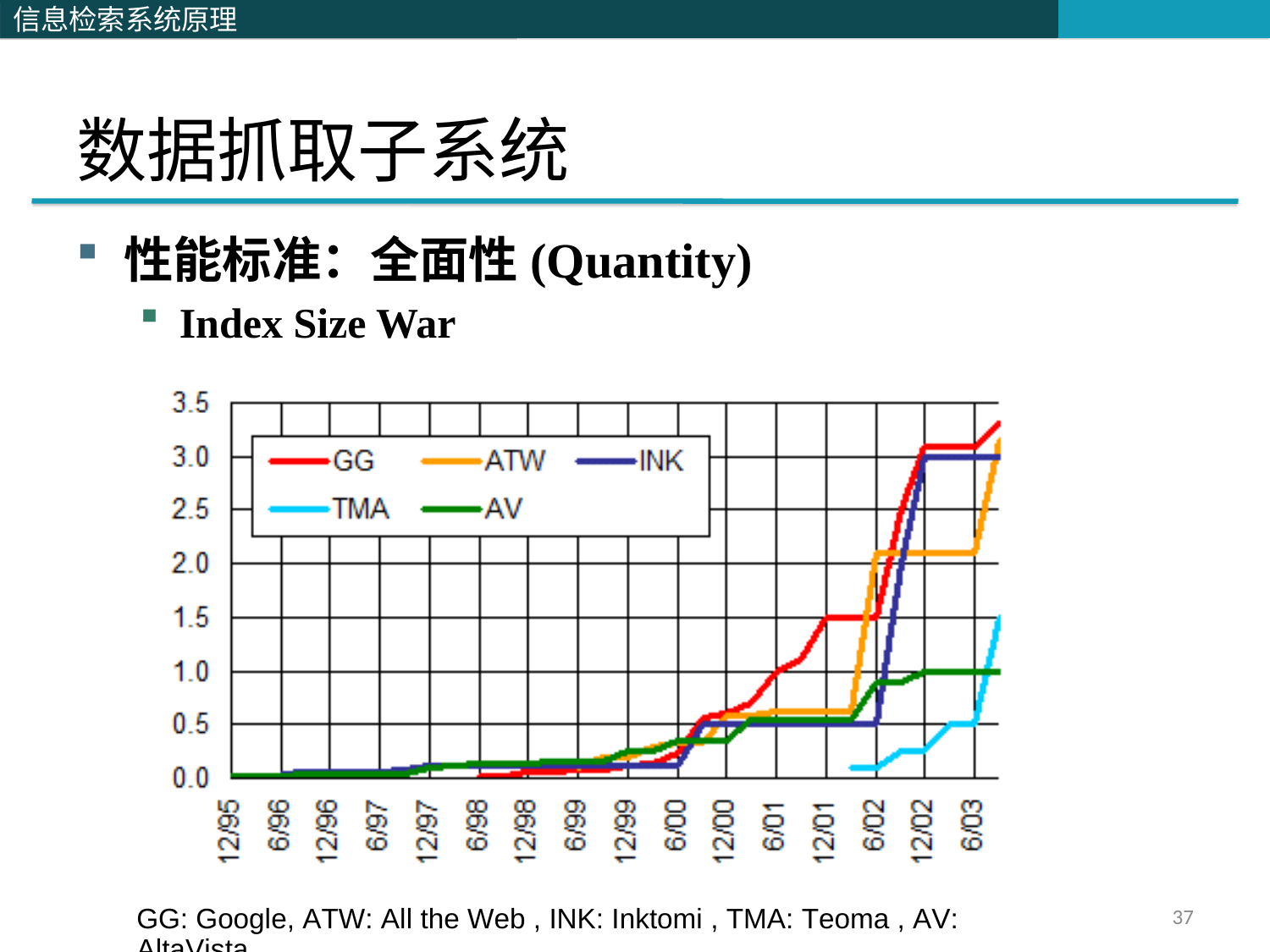

# 数据抓取子系统
性能标准：全面性(Quantity)
Index Size War

37
GG: Google, ATW: All the Web , INK: Inktomi , TMA: Teoma , AV: AltaVista